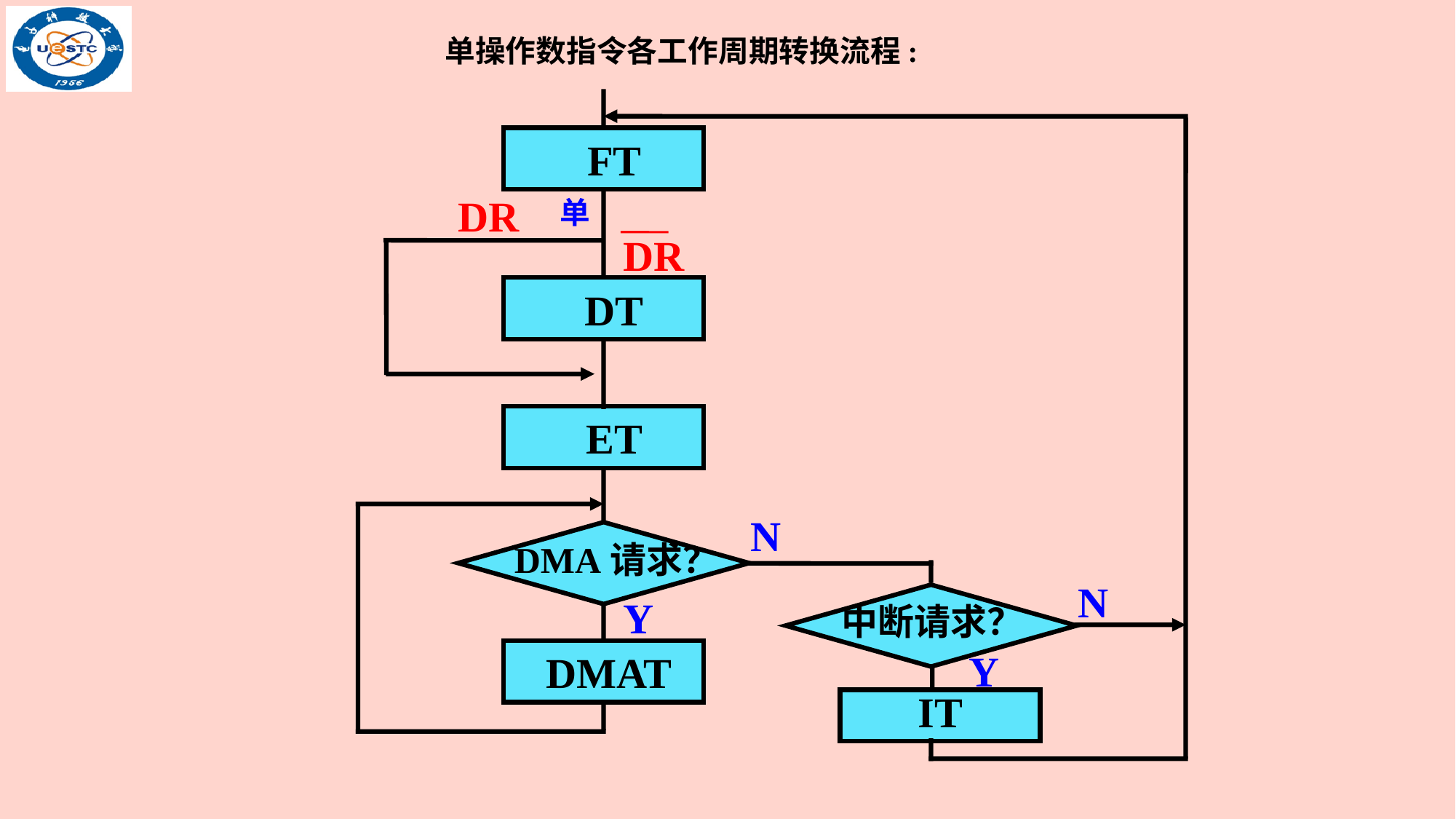

单操作数指令各工作周期转换流程:

  FT
DR
单

DR

  DT

  ET

N

DMA请求？

N

中断请求？
Y

Y
 DMAT

IT